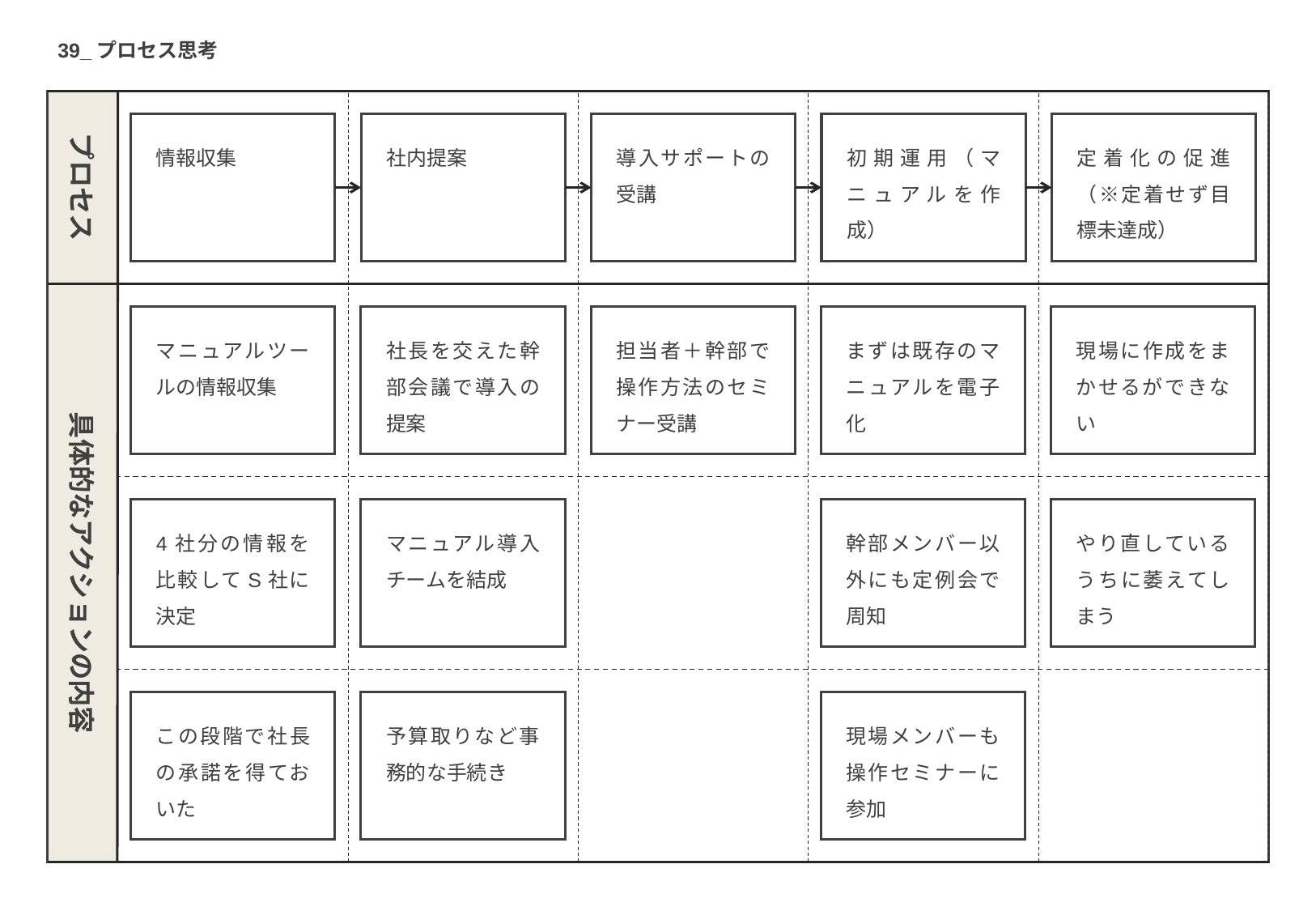

39_プロセス思考

プロセス

情報収集

社内提案

導入サポートの受講

初期運用（マニュアルを作成）

定着化の促進（※定着せず目標未達成）
具体的なアクションの内容

マニュアルツールの情報収集

4社分の情報を比較してS社に決定

この段階で社長の承諾を得ておいた

社長を交えた幹部会議で導入の提案

担当者＋幹部で操作方法のセミナー受講

まずは既存のマニュアルを電子化

現場に作成をまかせるができない

マニュアル導入チームを結成

幹部メンバー以外にも定例会で周知

やり直しているうちに萎えてしまう

予算取りなど事務的な手続き

現場メンバーも操作セミナーに参加